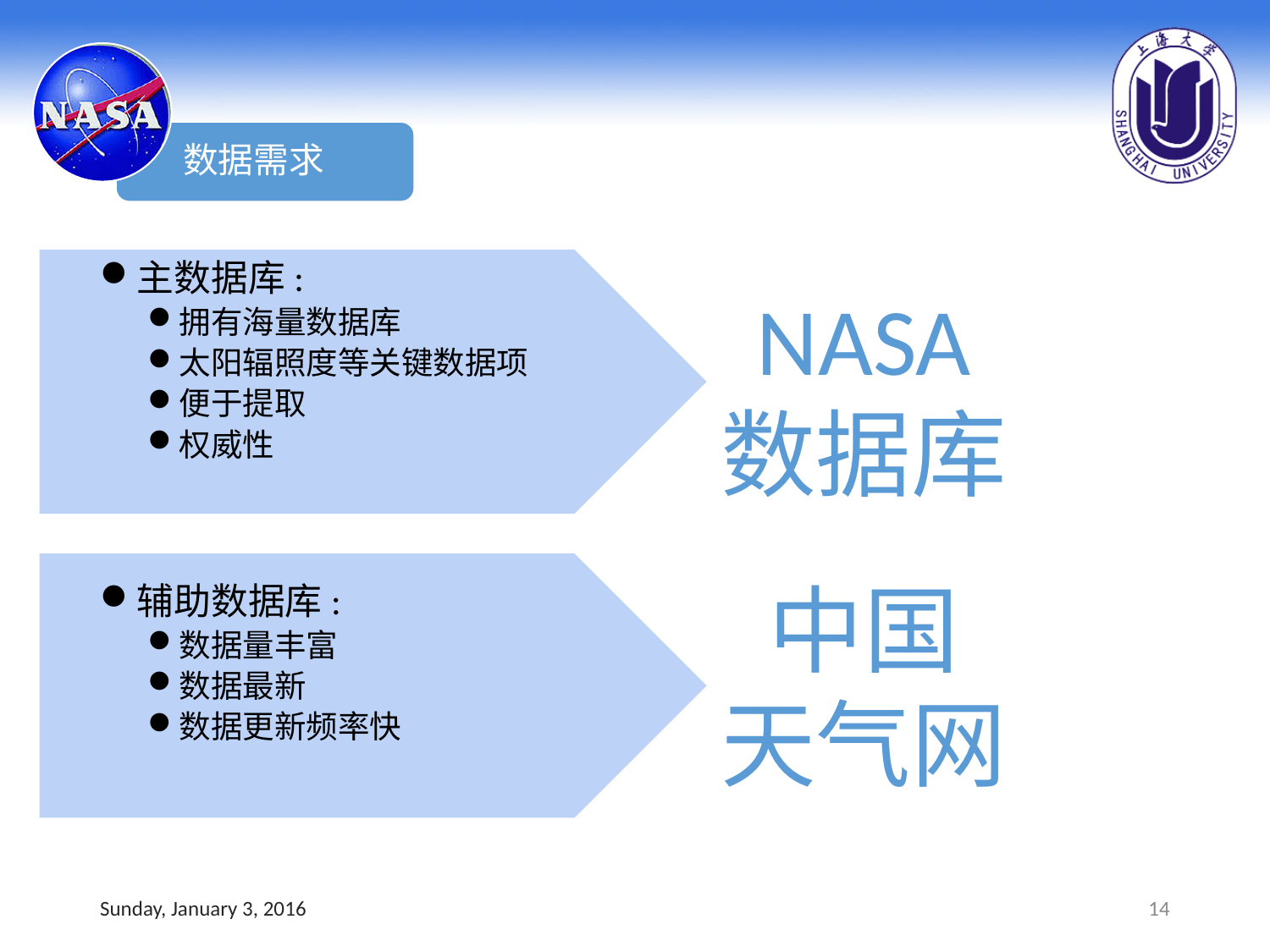

数据需求

主数据库:
拥有海量数据库
太阳辐照度等关键数据项
便于提取
权威性

辅助数据库:
数据量丰富
数据最新
数据更新频率快
NASA
数据库

中国
天气网

Sunday, January 3, 2016
14